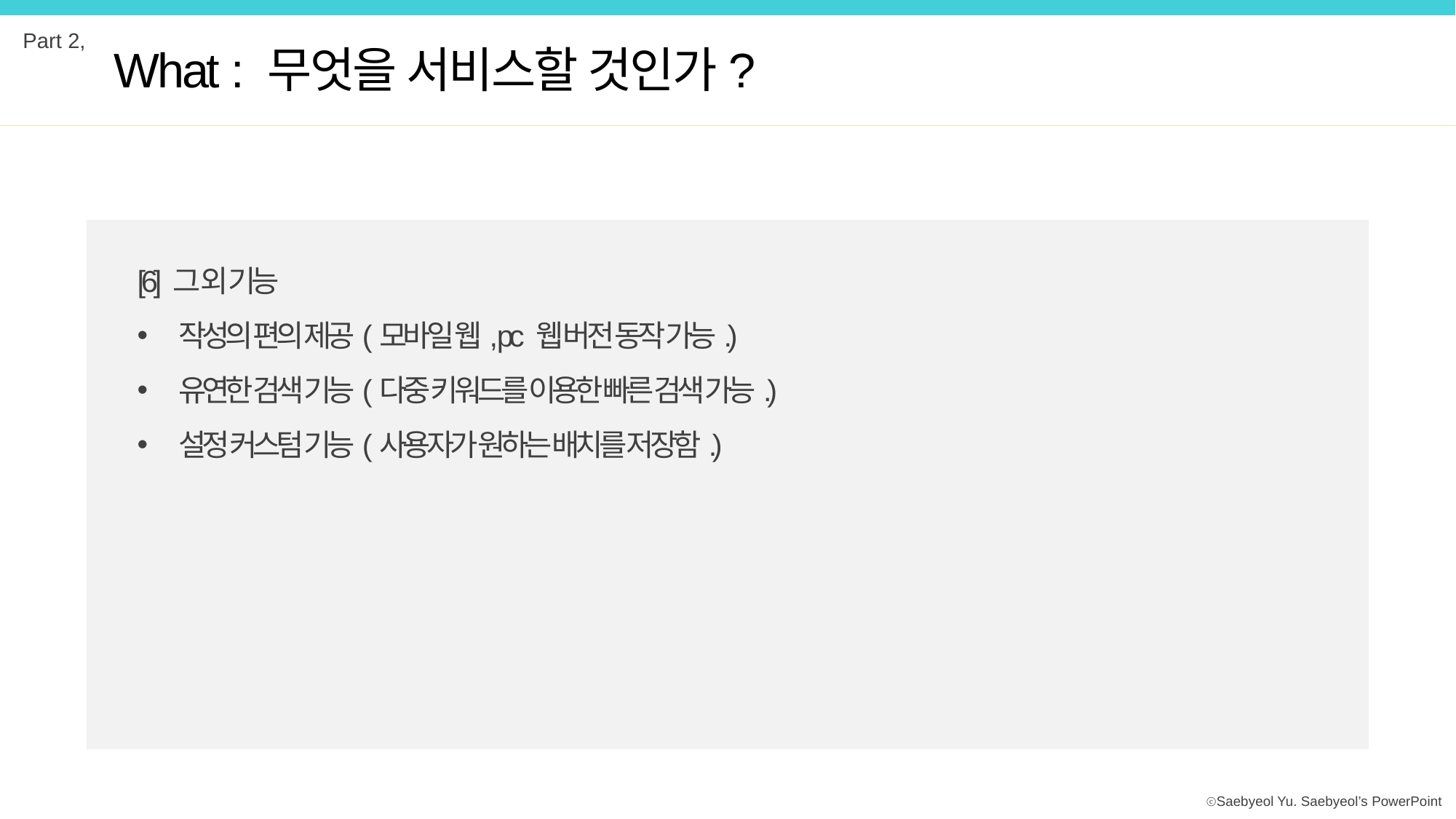

Part 2,
What : 무엇을 서비스할 것인가?

[6] 그 외 기능
작성의 편의 제공(모바일 웹, pc 웹 버전 동작 가능.)
유연한 검색 기능(다중 키워드를 이용한 빠른 검색 가능.)
설정 커스텀 기능(사용자가 원하는 배치를 저장함.)